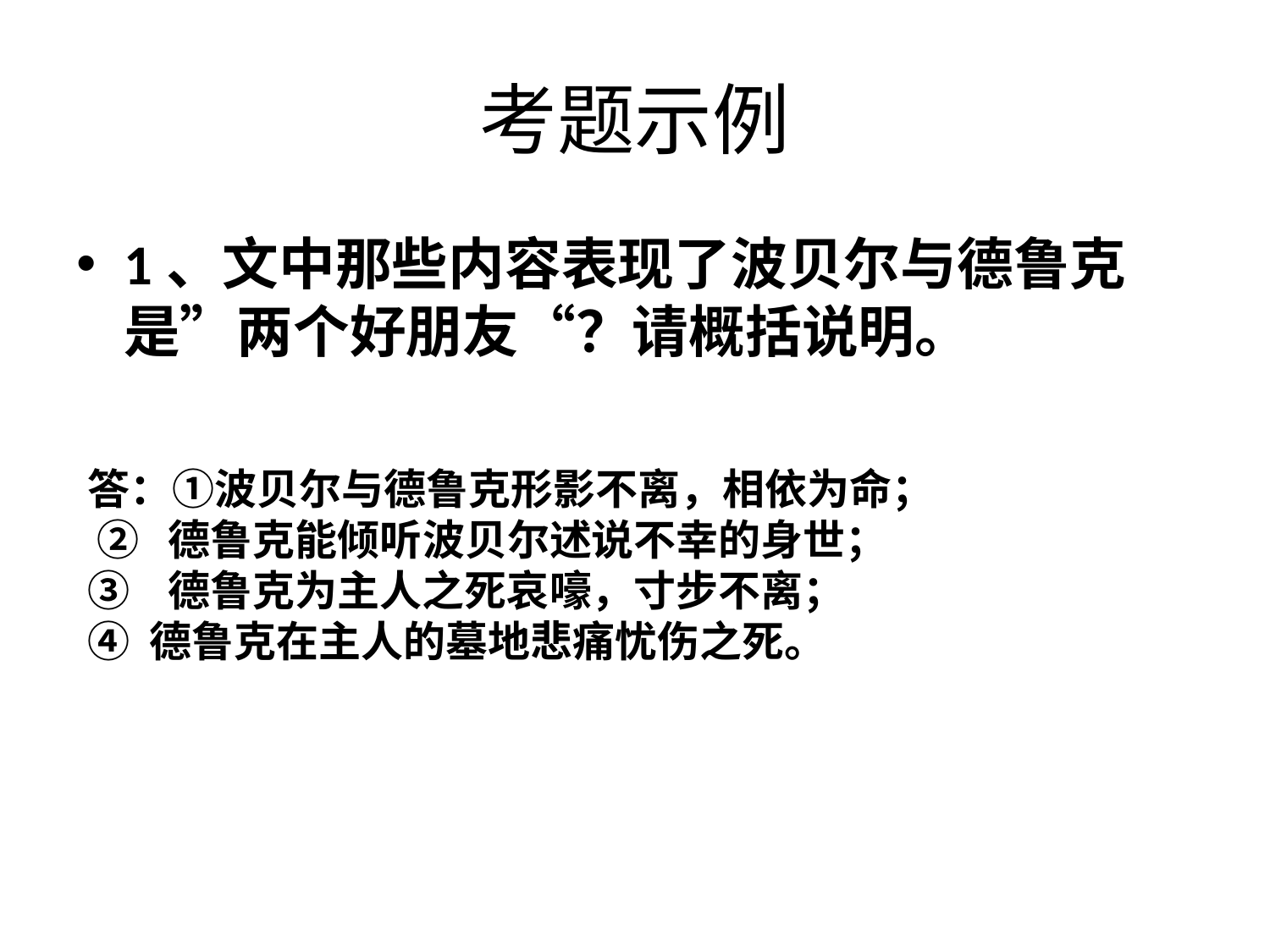

# 考题示例
1、文中那些内容表现了波贝尔与德鲁克是”两个好朋友“？请概括说明。
答：①波贝尔与德鲁克形影不离，相依为命；
 ②  德鲁克能倾听波贝尔述说不幸的身世；
③   德鲁克为主人之死哀嚎，寸步不离；
④ 德鲁克在主人的墓地悲痛忧伤之死。